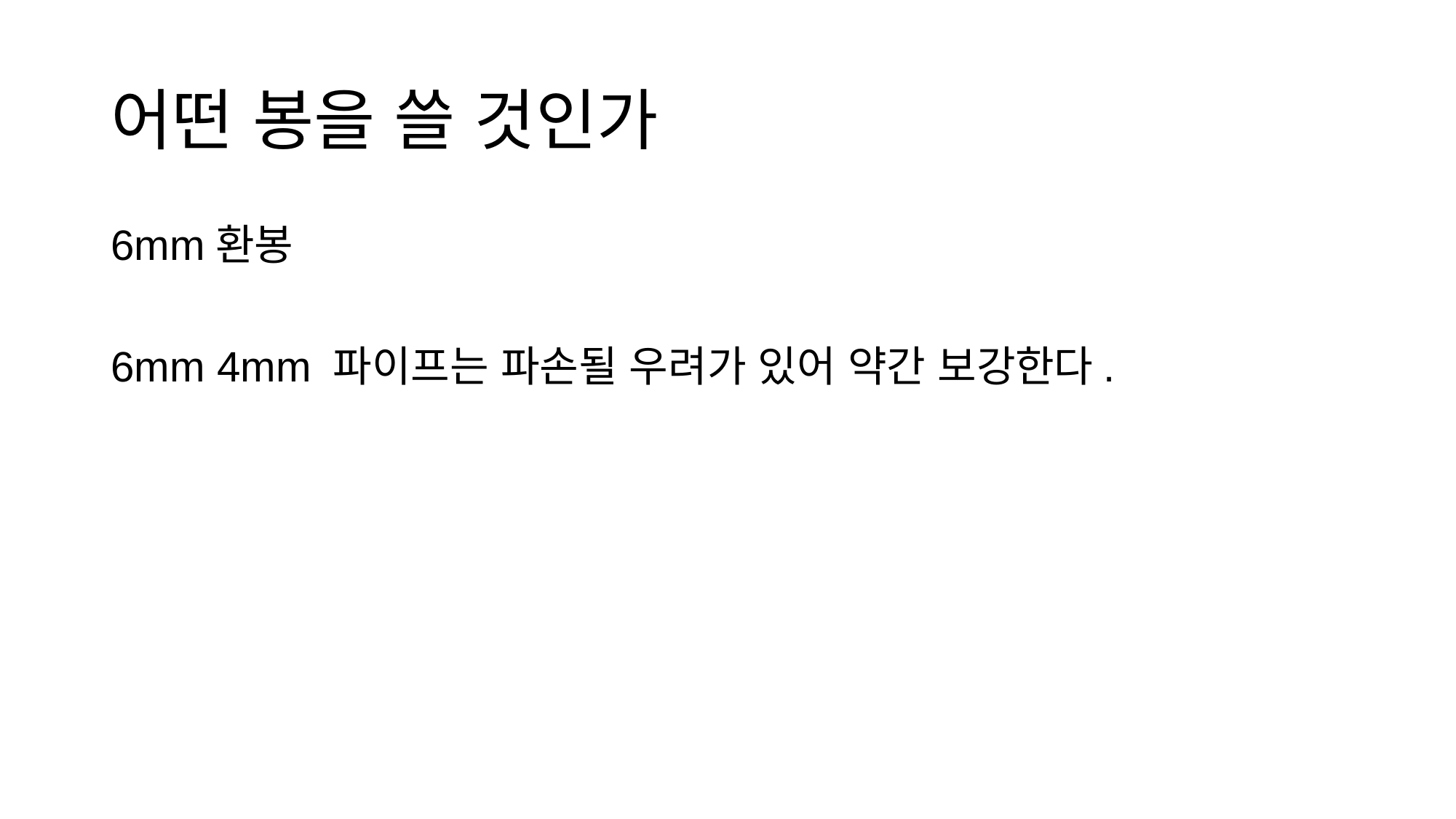

# 어떤 봉을 쓸 것인가
6mm환봉

6mm 4mm 파이프는 파손될 우려가 있어 약간 보강한다.